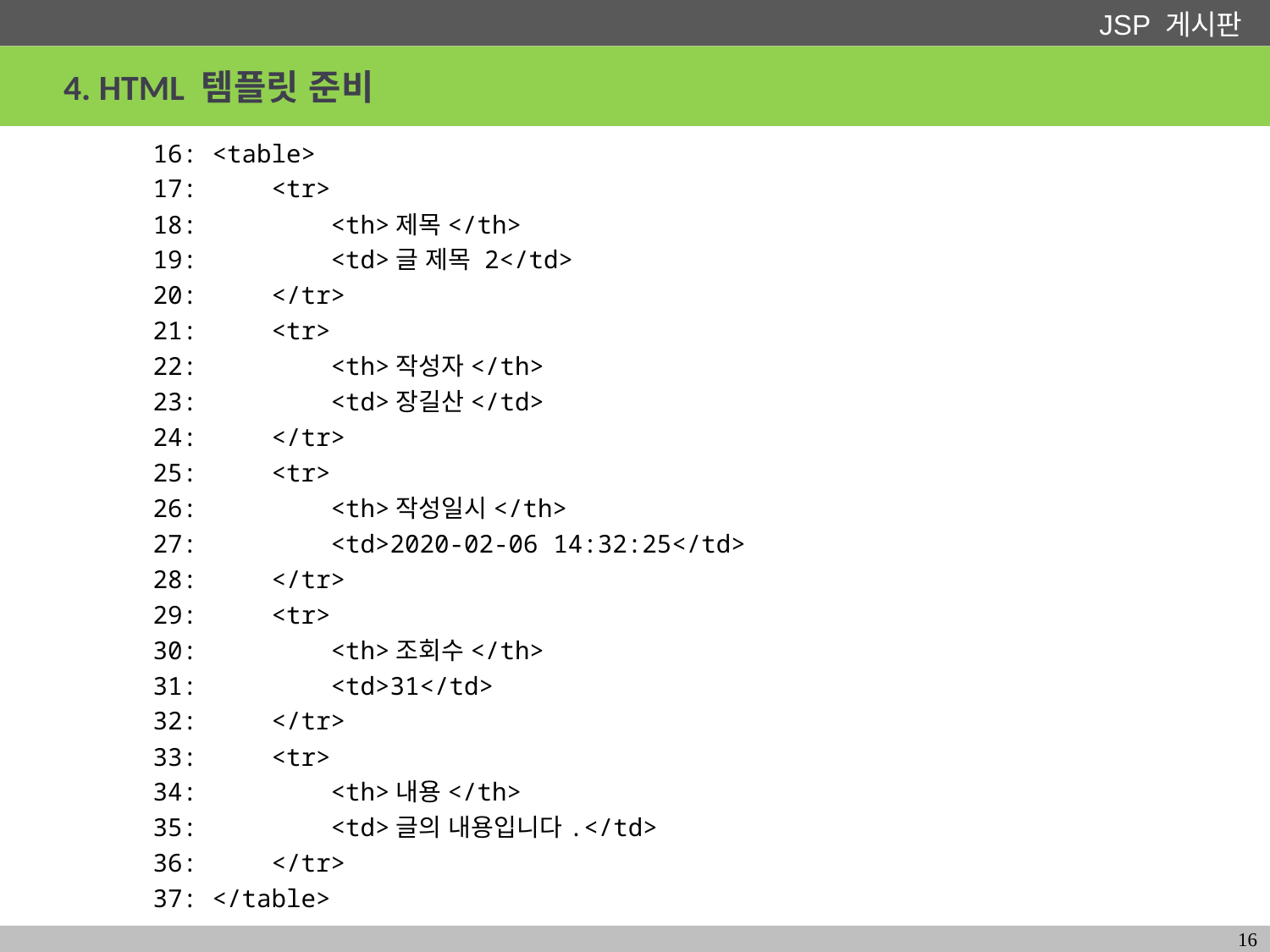

# 4. HTML 템플릿 준비
 16: <table>
 17:     <tr>
 18:         <th>제목</th>
 19:         <td>글 제목 2</td>
 20:     </tr>
 21:     <tr>
 22:         <th>작성자</th>
 23:         <td>장길산</td>
 24:     </tr>
 25:     <tr>
 26:         <th>작성일시</th>
 27:         <td>2020-02-06 14:32:25</td>
 28:     </tr>
 29:     <tr>
 30:         <th>조회수</th>
 31:         <td>31</td>
 32:     </tr>
 33:     <tr>
 34:         <th>내용</th>
 35:         <td>글의 내용입니다.</td>
 36:     </tr>
 37: </table>
16